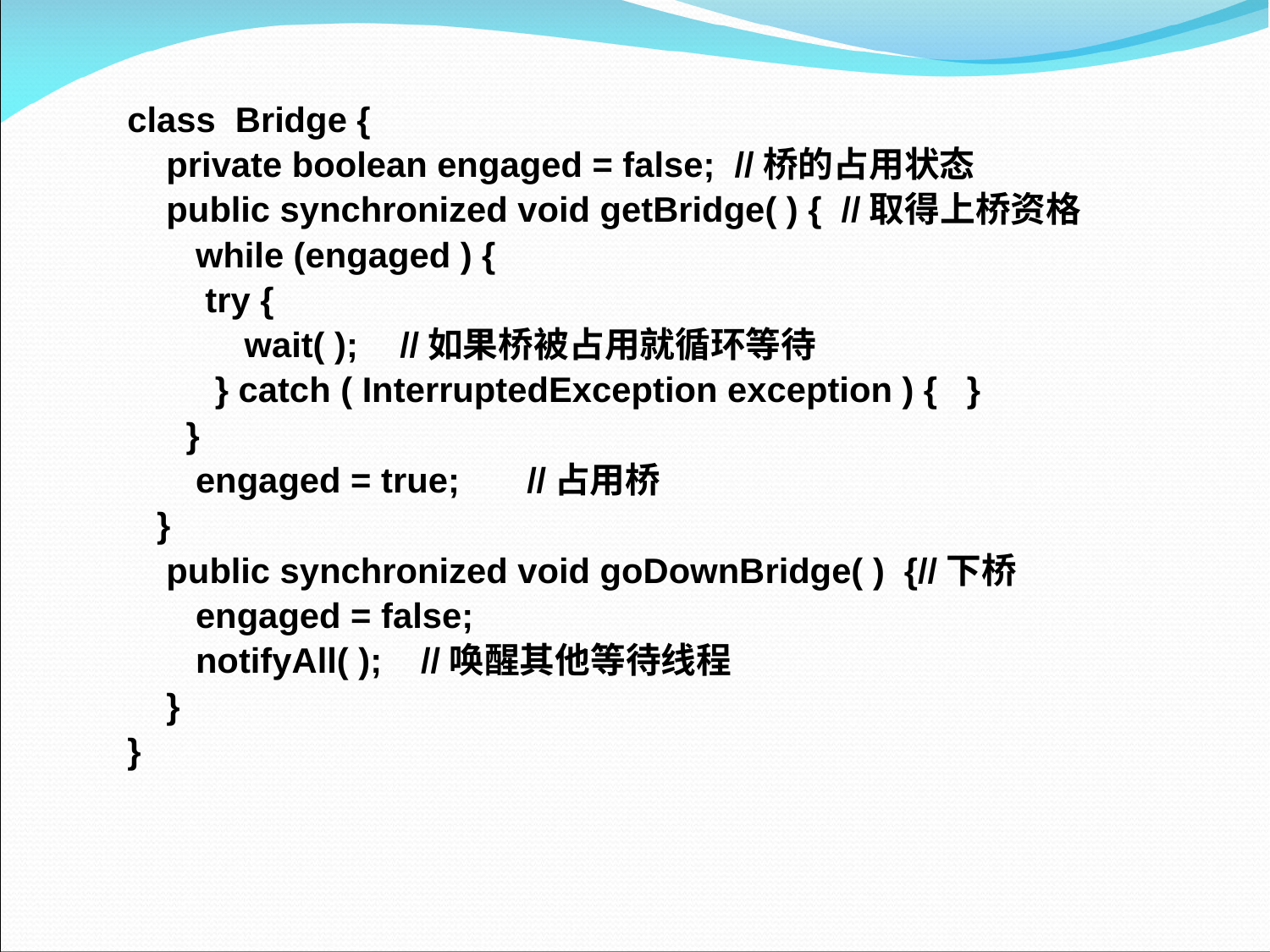

class  Bridge {
      private boolean engaged = false;  //桥的占用状态
      public synchronized void getBridge( ) {  //取得上桥资格
         while (engaged ) {
          try {
              wait( );   	//如果桥被占用就循环等待
           } catch ( InterruptedException exception ) {   }
        }
         engaged = true;   	//占用桥
     }
      public synchronized void goDownBridge( )  {//下桥
         engaged = false;
         notifyAll( );    //唤醒其他等待线程
      }
  }